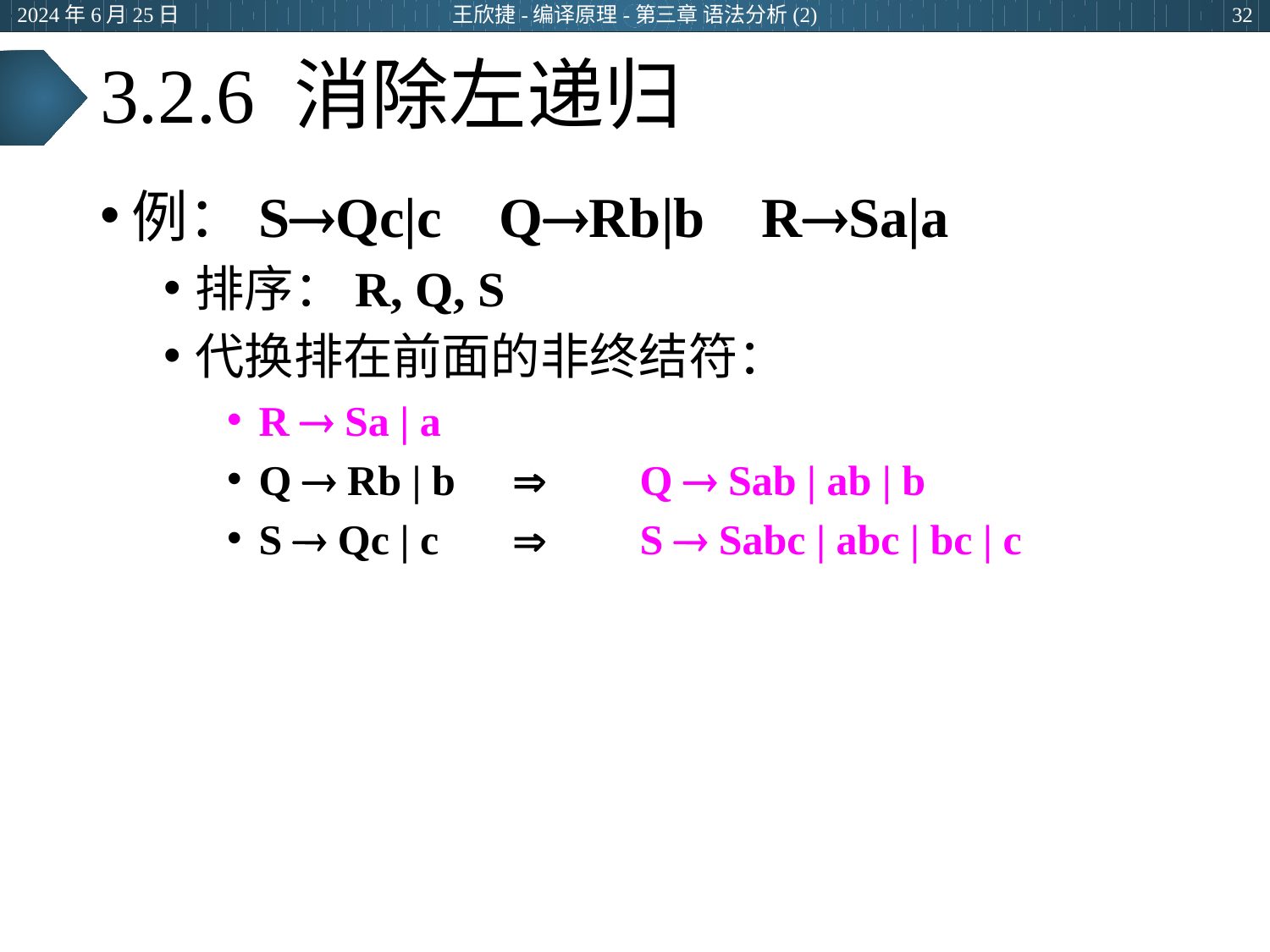

2024年6月25日
王欣捷-编译原理-第三章 语法分析(2)
32
# 3.2.6 消除左递归
例：S→Qc|c    Q→Rb|b    R→Sa|a
排序：R, Q, S
代换排在前面的非终结符：
R → Sa | a
Q → Rb | b 	⇒	Q → Sab | ab | b
S → Qc | c	⇒	S → Sabc | abc | bc | c